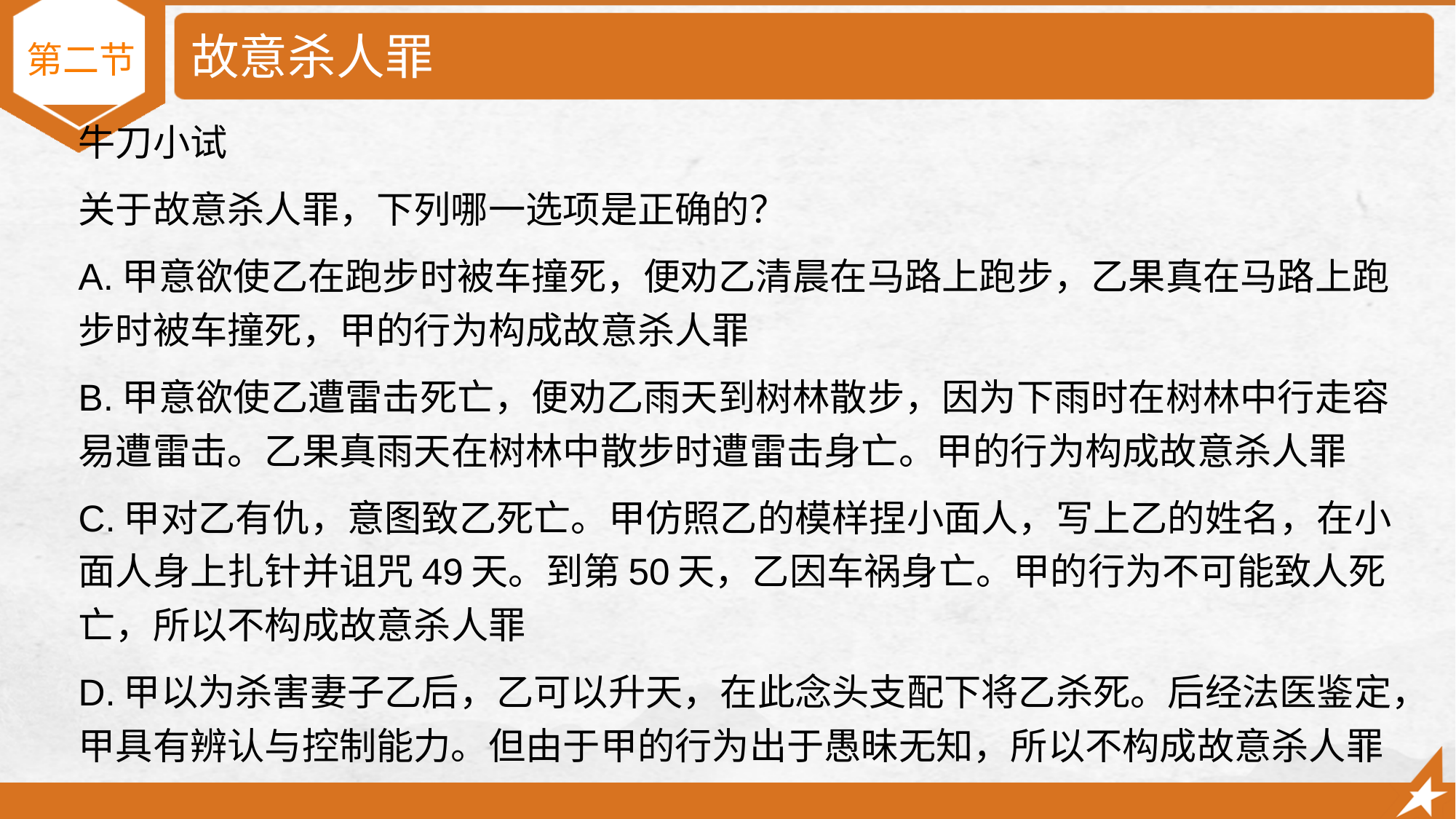

# 故意杀人罪
第二节
牛刀小试
关于故意杀人罪，下列哪一选项是正确的？
A.甲意欲使乙在跑步时被车撞死，便劝乙清晨在马路上跑步，乙果真在马路上跑步时被车撞死，甲的行为构成故意杀人罪
B.甲意欲使乙遭雷击死亡，便劝乙雨天到树林散步，因为下雨时在树林中行走容易遭雷击。乙果真雨天在树林中散步时遭雷击身亡。甲的行为构成故意杀人罪
C.甲对乙有仇，意图致乙死亡。甲仿照乙的模样捏小面人，写上乙的姓名，在小面人身上扎针并诅咒49天。到第50天，乙因车祸身亡。甲的行为不可能致人死亡，所以不构成故意杀人罪
D.甲以为杀害妻子乙后，乙可以升天，在此念头支配下将乙杀死。后经法医鉴定，甲具有辨认与控制能力。但由于甲的行为出于愚昧无知，所以不构成故意杀人罪